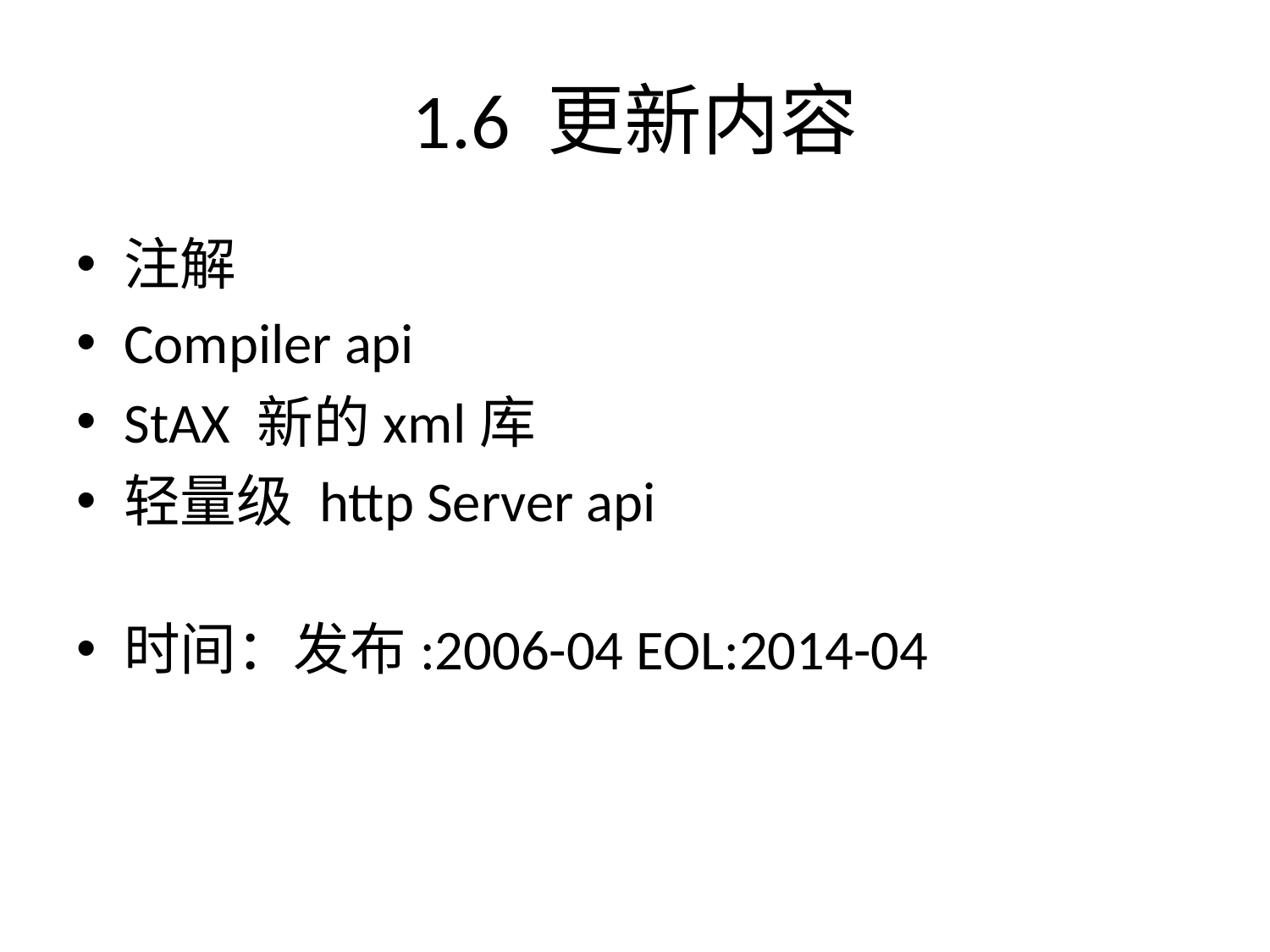

# 1.6 更新内容
注解
Compiler api
StAX 新的xml库
轻量级 http Server api

时间：发布:2006-04 EOL:2014-04